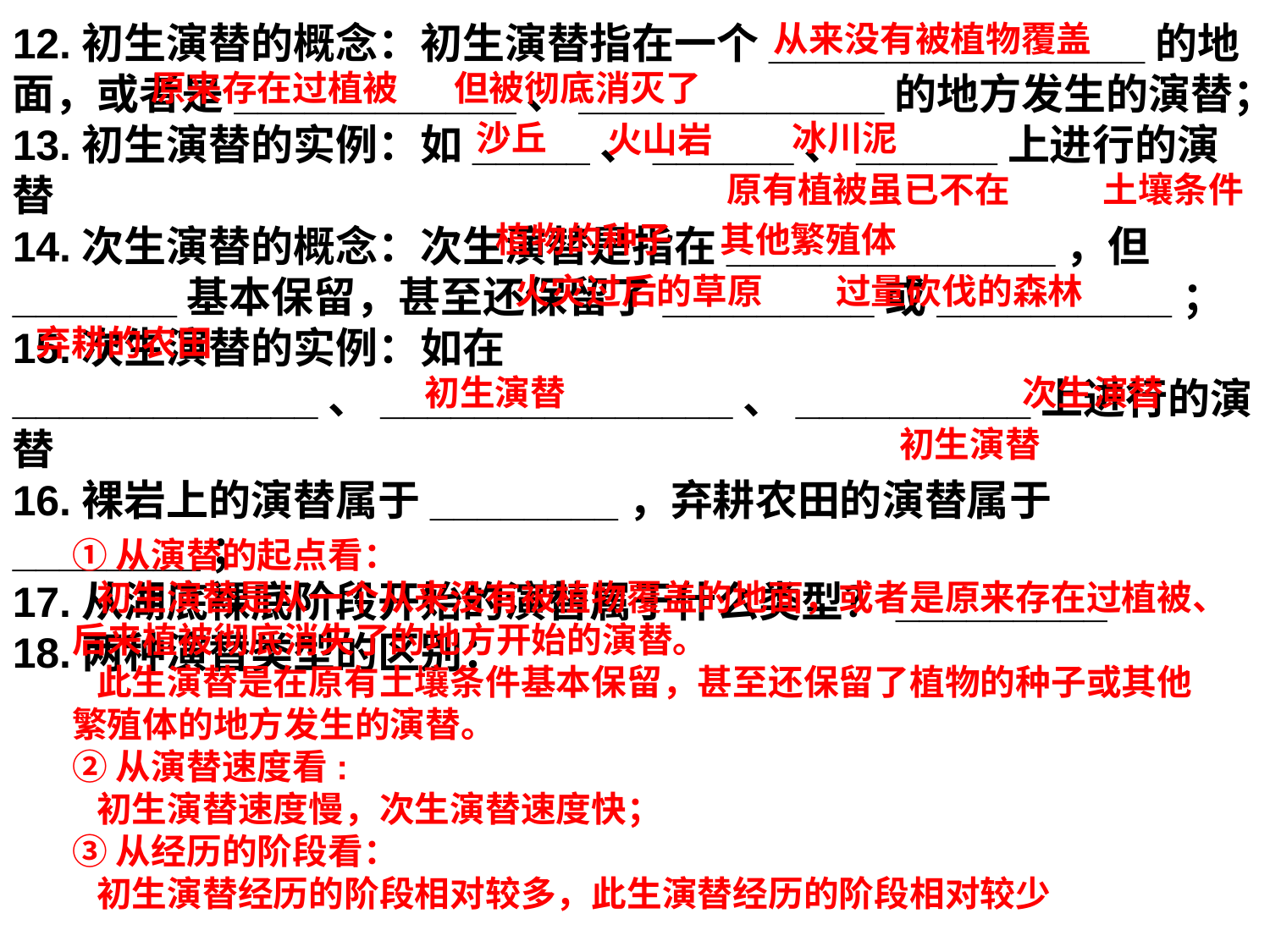

从来没有被植物覆盖
12.初生演替的概念：初生演替指在一个________________的地面，或者是____________、_____________的地方发生的演替；
13.初生演替的实例：如_____、______、______上进行的演替
14.次生演替的概念：次生演替是指在______________，但_______基本保留，甚至还保留了_________或__________；
15.次生演替的实例：如在_____________、_______________、__________上进行的演替
16.裸岩上的演替属于________，弃耕农田的演替属于________；
17.从湖底裸底阶段开始的演替属于什么类型？_________
18.两种演替类型的区别：

但被彻底消灭了
原来存在过植被
冰川泥
沙丘
火山岩
原有植被虽已不在
土壤条件
植物的种子
其他繁殖体
火灾过后的草原
过量砍伐的森林
弃耕的农田
初生演替
次生演替
初生演替
①从演替的起点看：
  初生演替是从一个从来没有被植物覆盖的地面，或者是原来存在过植被、后来植被彻底消失了的地方开始的演替。
  此生演替是在原有土壤条件基本保留，甚至还保留了植物的种子或其他繁殖体的地方发生的演替。
②从演替速度看:
  初生演替速度慢，次生演替速度快；
③从经历的阶段看：
  初生演替经历的阶段相对较多，此生演替经历的阶段相对较少